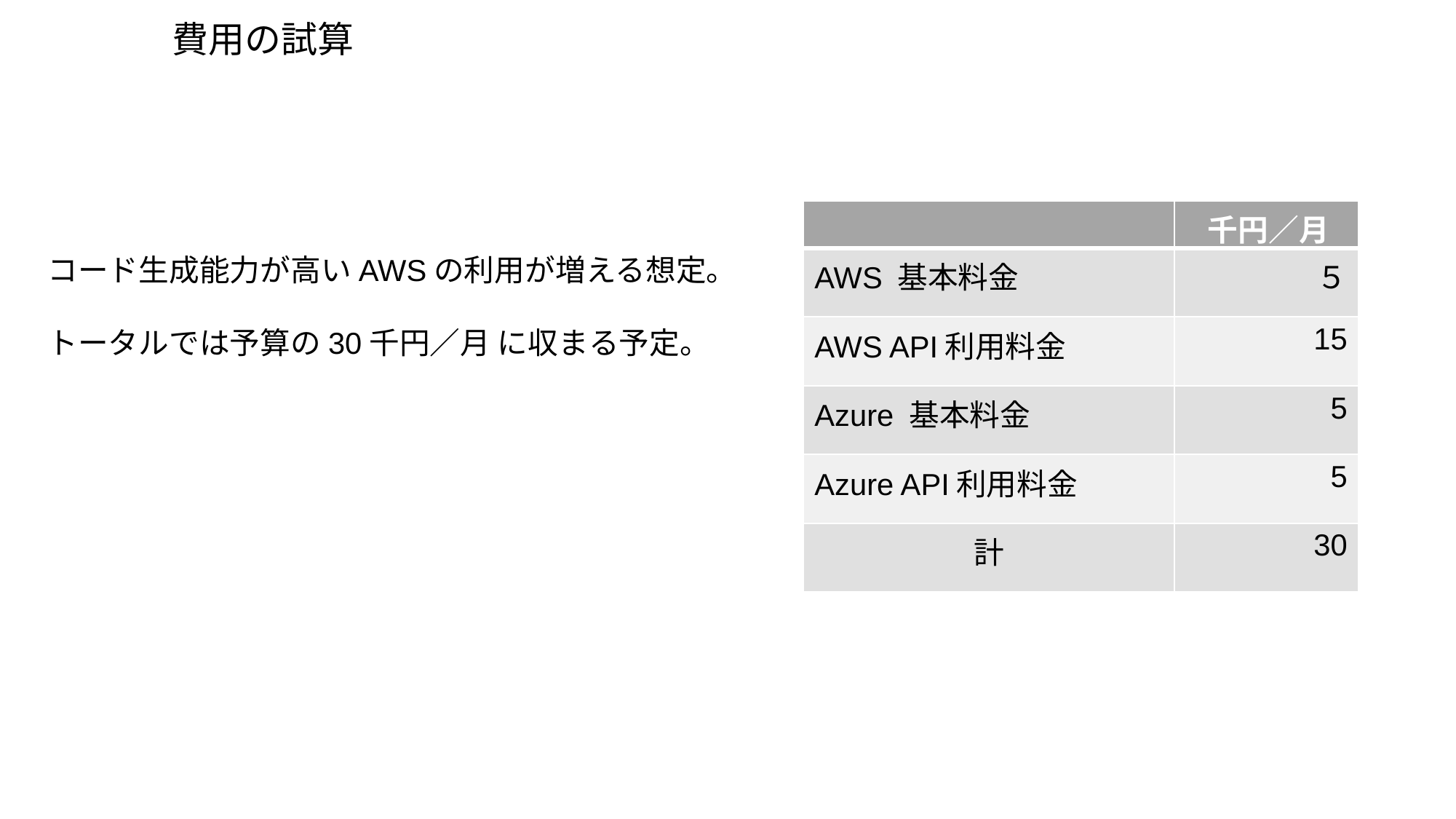

費用の試算
|  | 千円／月 |
| --- | --- |
| AWS 基本料金 | ５ |
| AWS API利用料金 | 15 |
| Azure 基本料金 | 5 |
| Azure API利用料金 | 5 |
| 計 | 30 |
コード生成能力が高いAWSの利用が増える想定。

トータルでは予算の30千円／月 に収まる予定。